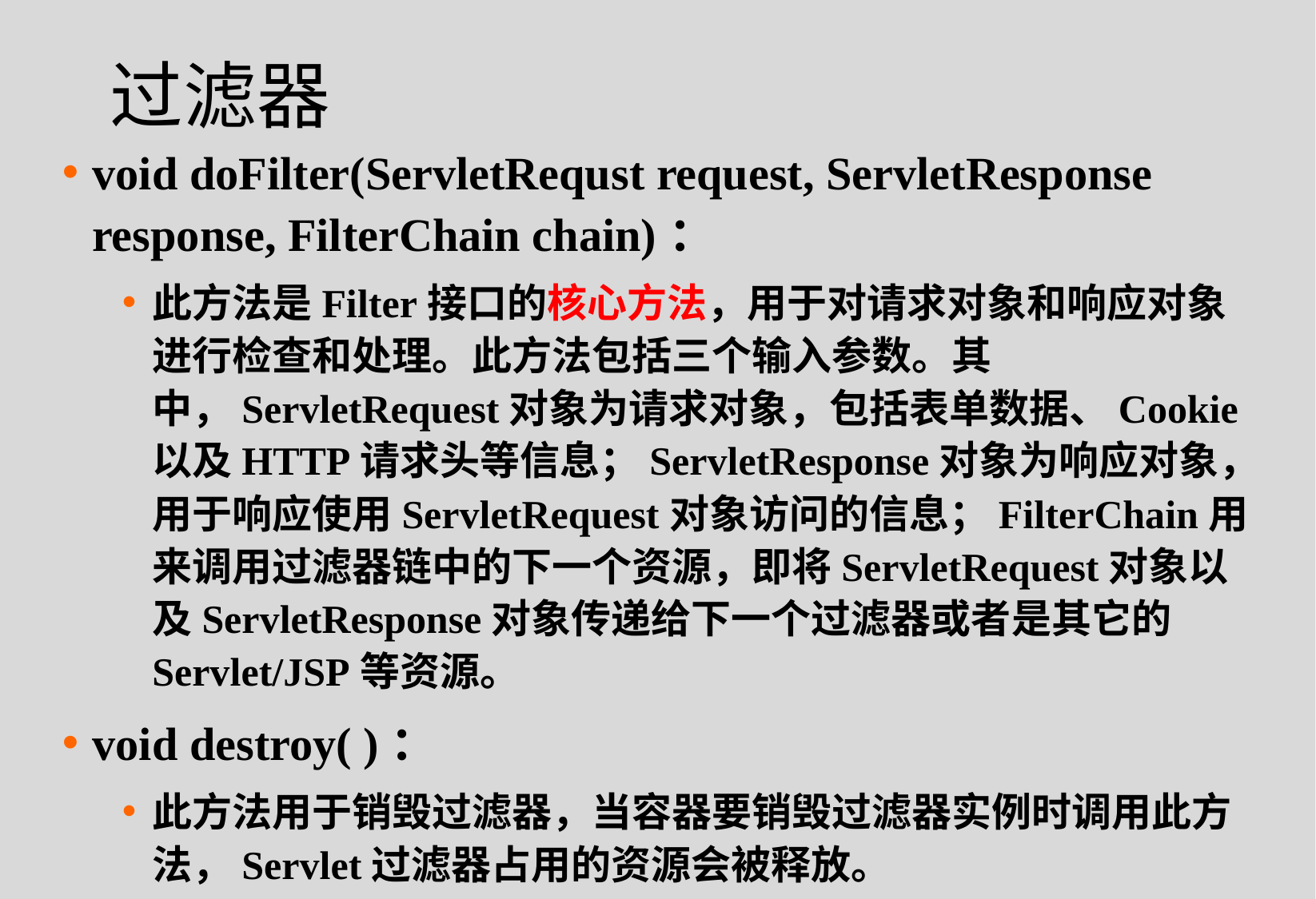

# 过滤器
void doFilter(ServletRequst request, ServletResponse response, FilterChain chain)：
此方法是Filter接口的核心方法，用于对请求对象和响应对象进行检查和处理。此方法包括三个输入参数。其中，ServletRequest对象为请求对象，包括表单数据、Cookie以及HTTP请求头等信息；ServletResponse对象为响应对象，用于响应使用ServletRequest对象访问的信息；FilterChain用来调用过滤器链中的下一个资源，即将ServletRequest对象以及ServletResponse对象传递给下一个过滤器或者是其它的Servlet/JSP等资源。
void destroy( )：
此方法用于销毁过滤器，当容器要销毁过滤器实例时调用此方法，Servlet过滤器占用的资源会被释放。